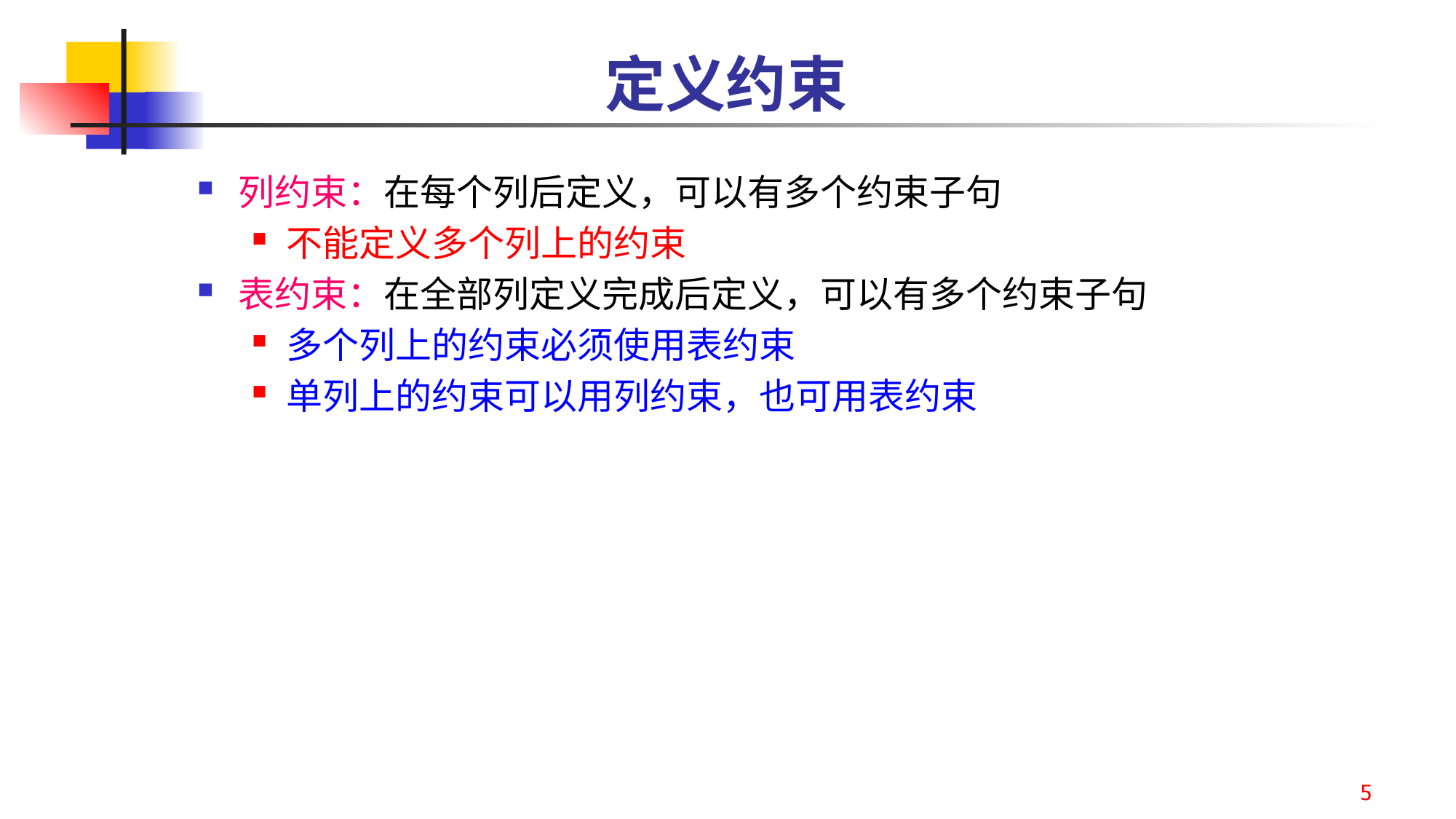

# 定义约束
列约束：在每个列后定义，可以有多个约束子句
不能定义多个列上的约束
表约束：在全部列定义完成后定义，可以有多个约束子句
多个列上的约束必须使用表约束
单列上的约束可以用列约束，也可用表约束
5